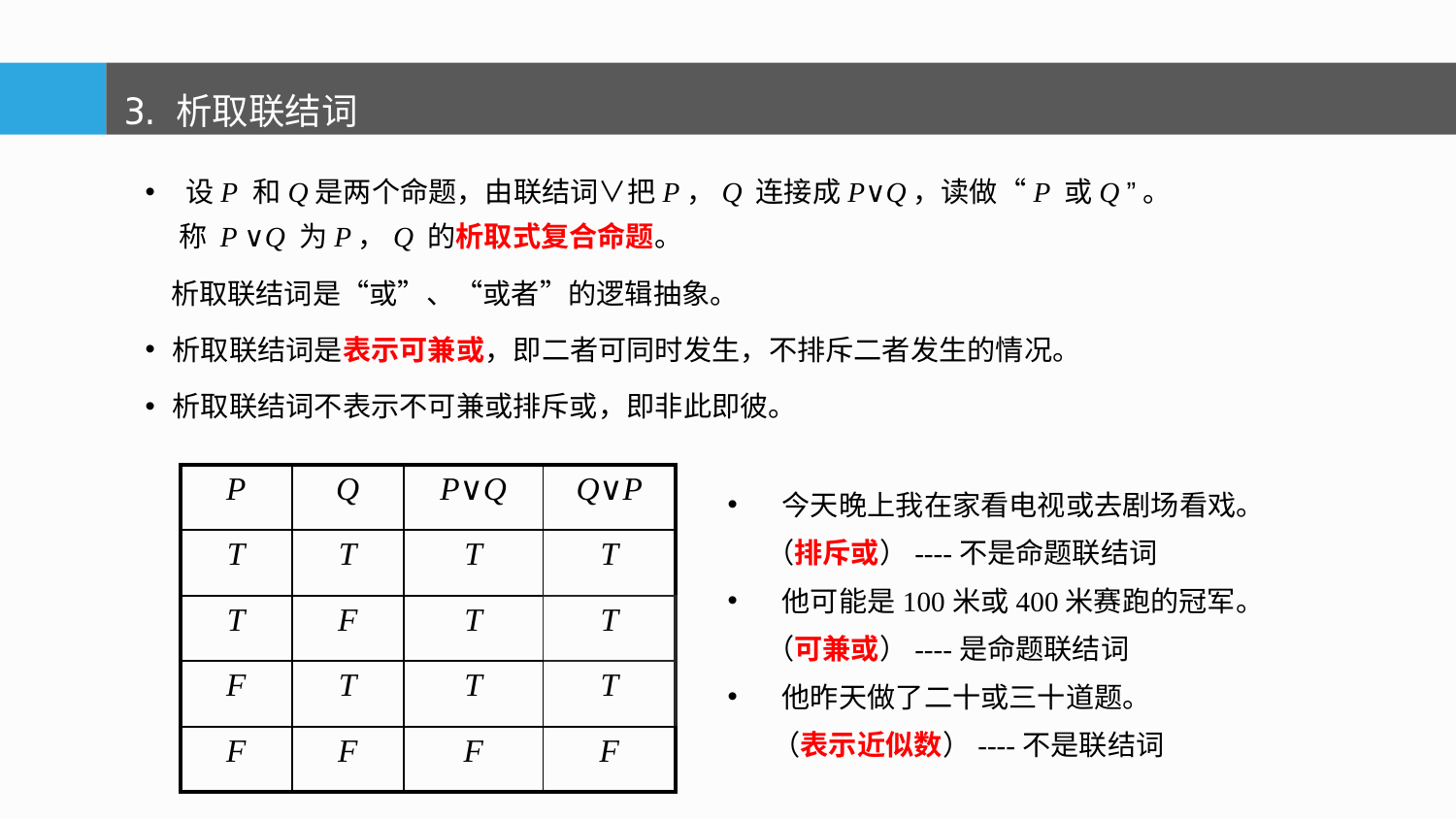

3. 析取联结词

 设P 和Q是两个命题，由联结词∨把P，Q 连接成P∨Q，读做“P 或Q ”。
 称 P ∨Q 为P，Q 的析取式复合命题。
   析取联结词是“或”、“或者”的逻辑抽象。
析取联结词是表示可兼或，即二者可同时发生，不排斥二者发生的情况。
析取联结词不表示不可兼或排斥或，即非此即彼。
| P | Q | P∨Q | Q∨P |
| --- | --- | --- | --- |
| T | T | T | T |
| T | F | T | T |
| F | T | T | T |
| F | F | F | F |
今天晚上我在家看电视或去剧场看戏。
     （排斥或）----不是命题联结词
他可能是100米或400米赛跑的冠军。
     （可兼或）----是命题联结词
他昨天做了二十或三十道题。
      （表示近似数）----不是联结词